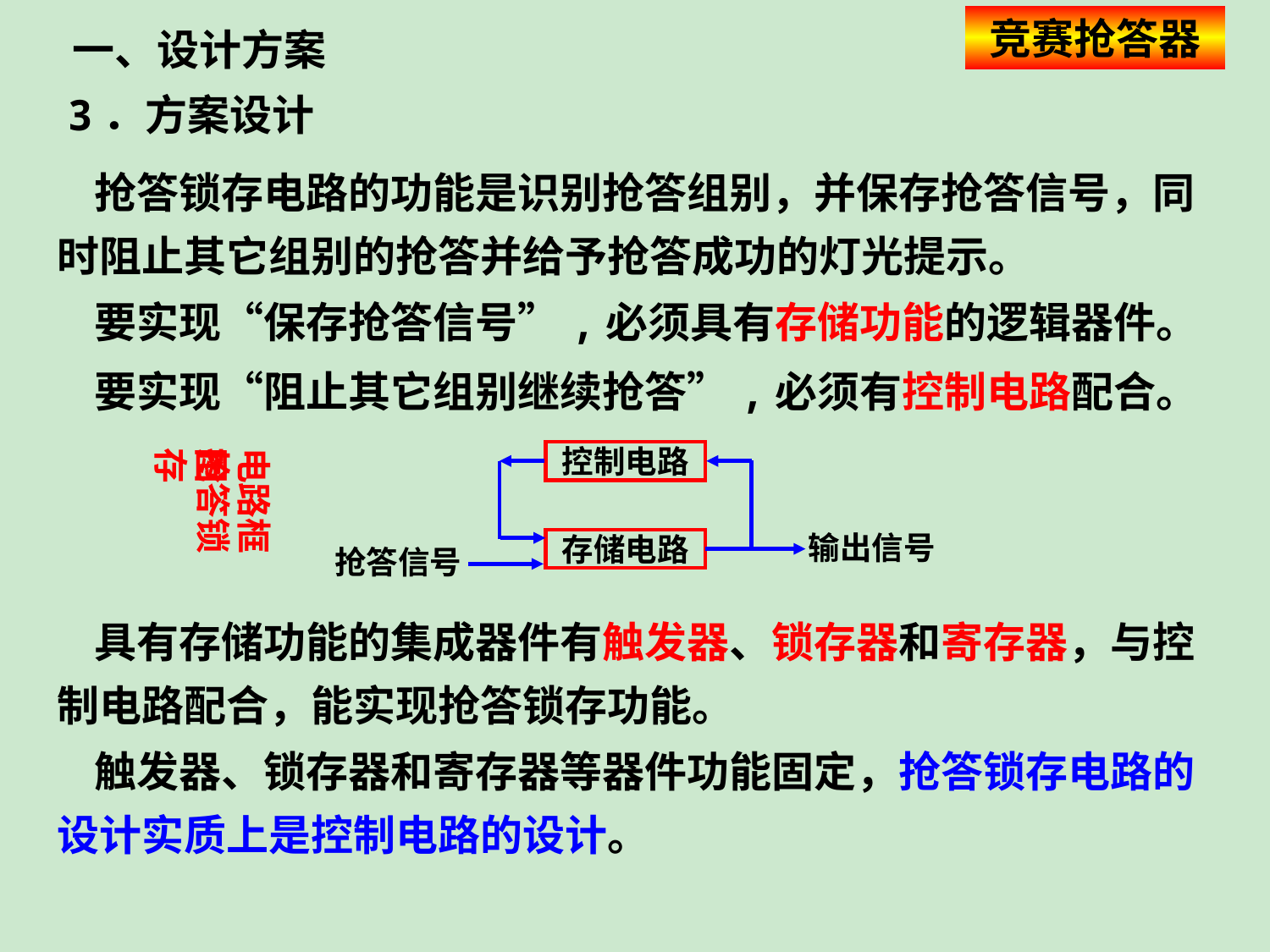

竞赛抢答器
一、设计方案
3．方案设计
抢答锁存电路的功能是识别抢答组别，并保存抢答信号，同时阻止其它组别的抢答并给予抢答成功的灯光提示。
要实现“保存抢答信号”,必须具有存储功能的逻辑器件。
要实现“阻止其它组别继续抢答”,必须有控制电路配合。
控制电路
存储电路
输出信号
抢答信号
抢答锁存
电路框图
具有存储功能的集成器件有触发器、锁存器和寄存器，与控制电路配合，能实现抢答锁存功能。
触发器、锁存器和寄存器等器件功能固定，抢答锁存电路的设计实质上是控制电路的设计。